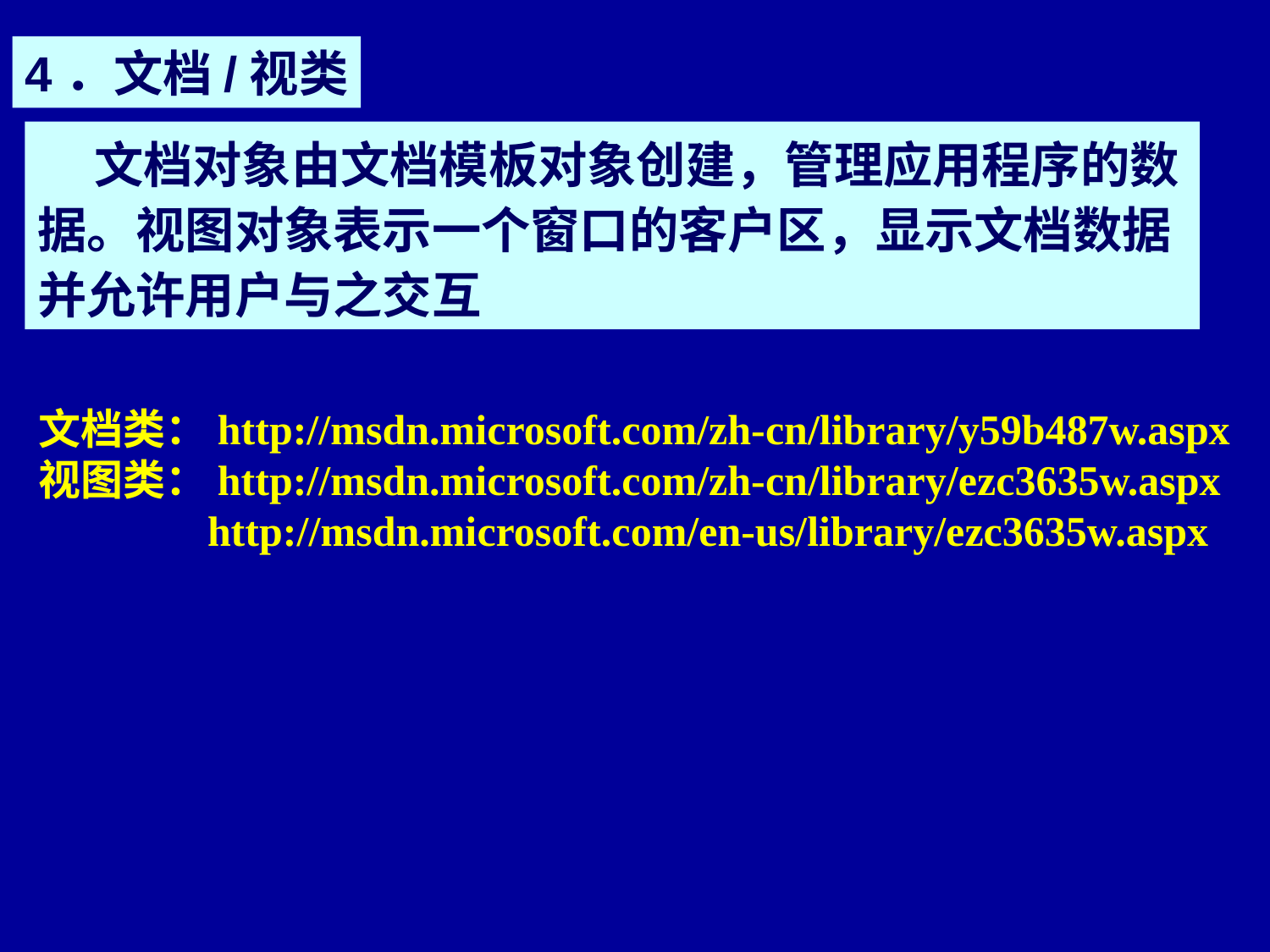

4．文档/视类
    文档对象由文档模板对象创建，管理应用程序的数据。视图对象表示一个窗口的客户区，显示文档数据并允许用户与之交互
文档类：http://msdn.microsoft.com/zh-cn/library/y59b487w.aspx
视图类：http://msdn.microsoft.com/zh-cn/library/ezc3635w.aspx
                http://msdn.microsoft.com/en-us/library/ezc3635w.aspx